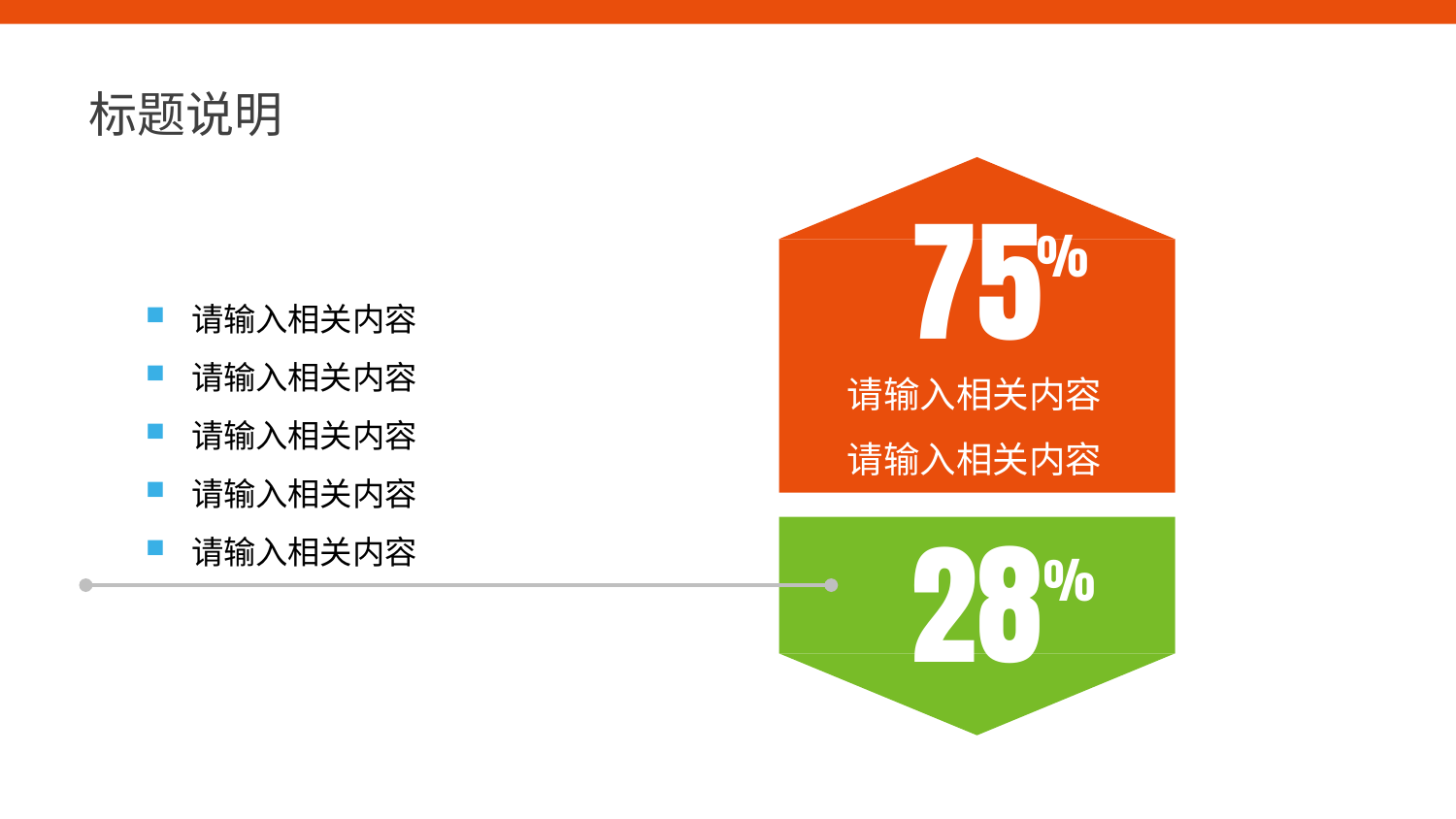

标题说明

75
%
请输入相关内容
请输入相关内容
请输入相关内容
请输入相关内容
请输入相关内容
请输入相关内容
请输入相关内容

28
%